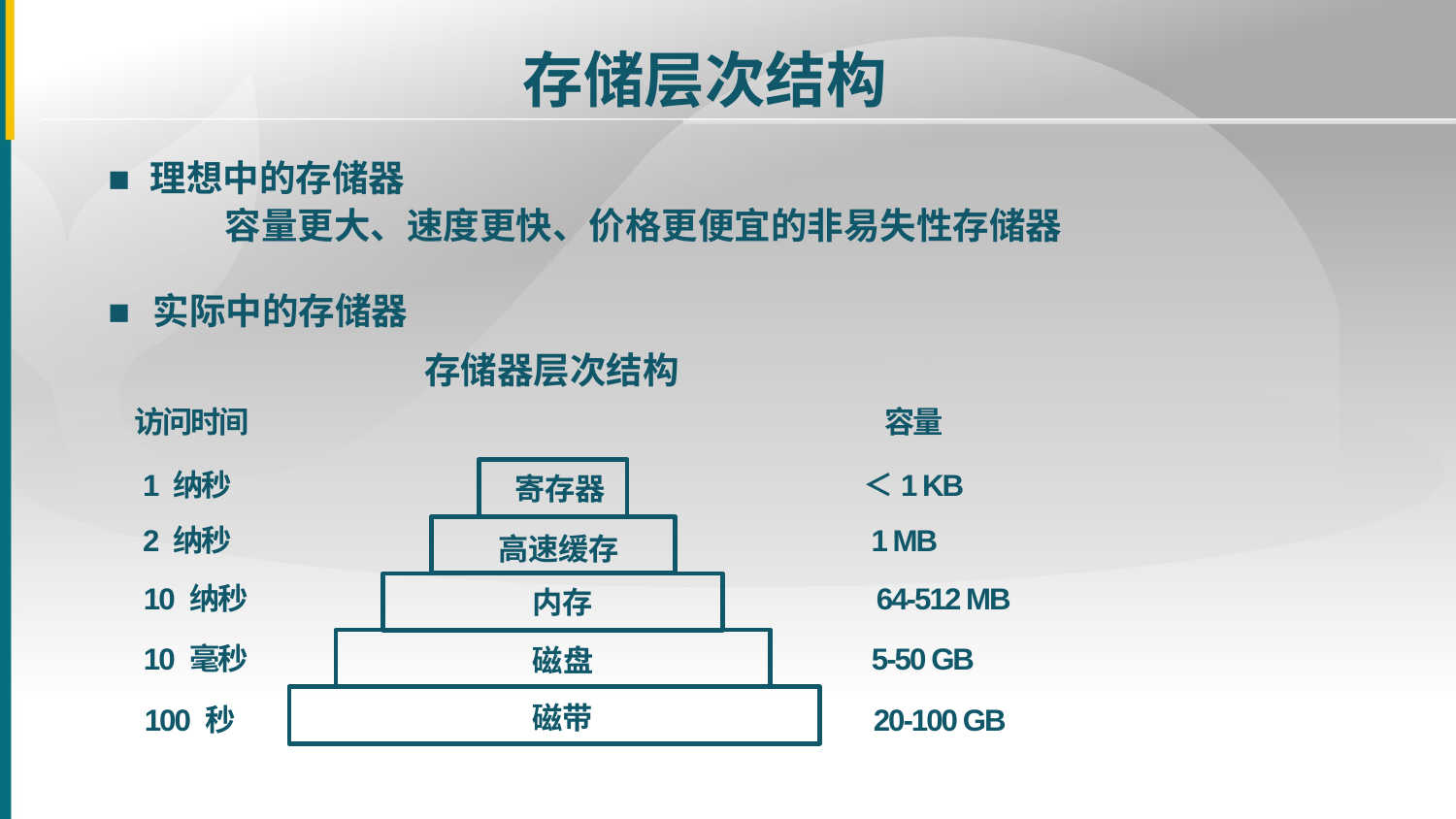

存储层次结构
理想中的存储器
        容量更大、速度更快、价格更便宜的非易失性存储器
■
■
实际中的存储器
存储器层次结构
访问时间
1 纳秒
2 纳秒
10 纳秒
10 毫秒
100 秒
容量
＜1 KB
1 MB
64-512 MB
5-50 GB
20-100 GB

寄存器

高速缓存

内存

磁盘

磁带